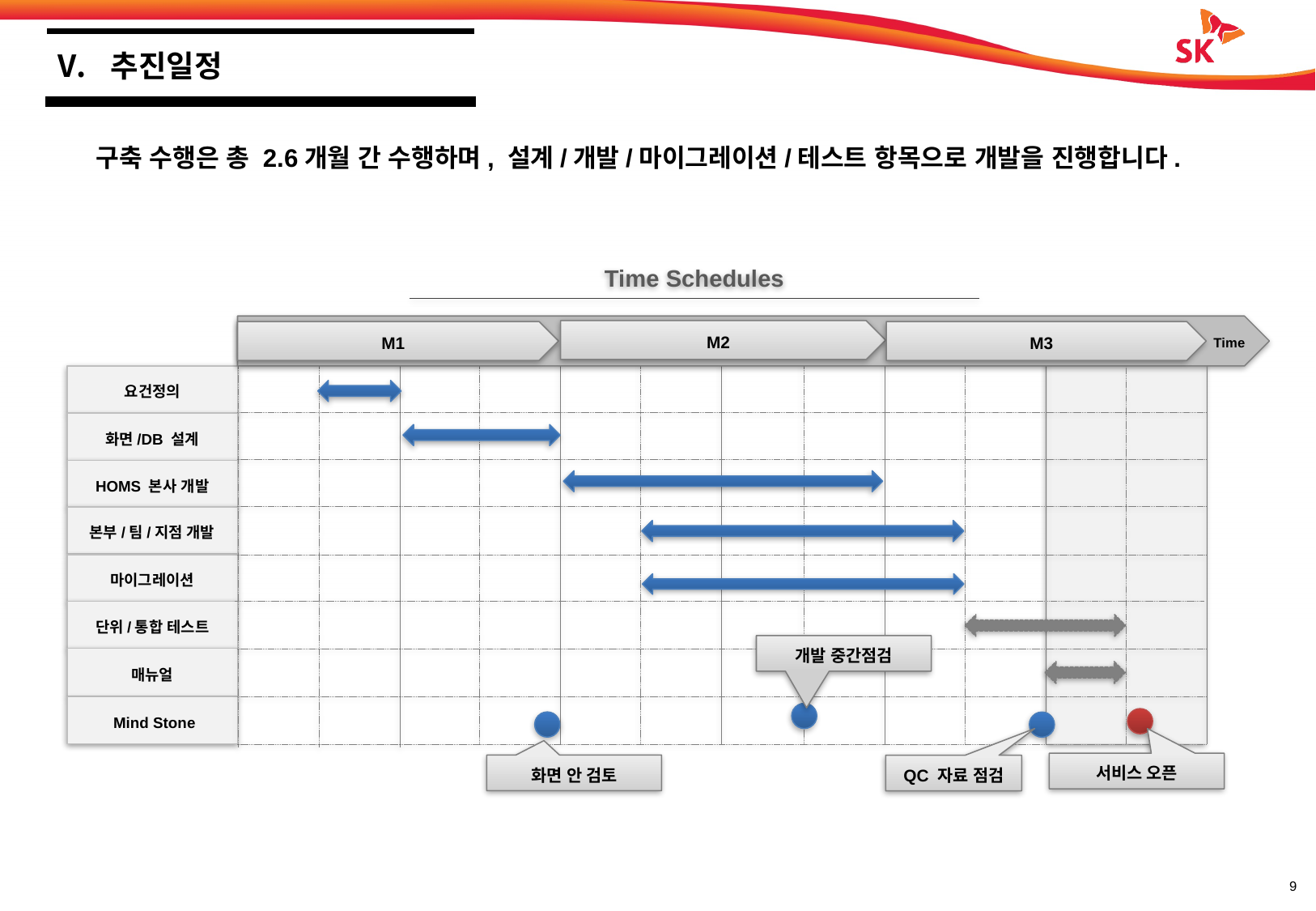

추진일정
구축 수행은 총 2.6개월 간 수행하며, 설계/개발/마이그레이션/테스트 항목으로 개발을 진행합니다.
Time Schedules
 Time
M2
M1
M3

요건정의

화면/DB 설계

HOMS 본사 개발

본부/팀/지점 개발

마이그레이션

단위/통합 테스트

개발 중간점검
매뉴얼

 Mind Stone

서비스 오픈
화면 안 검토
QC 자료 점검